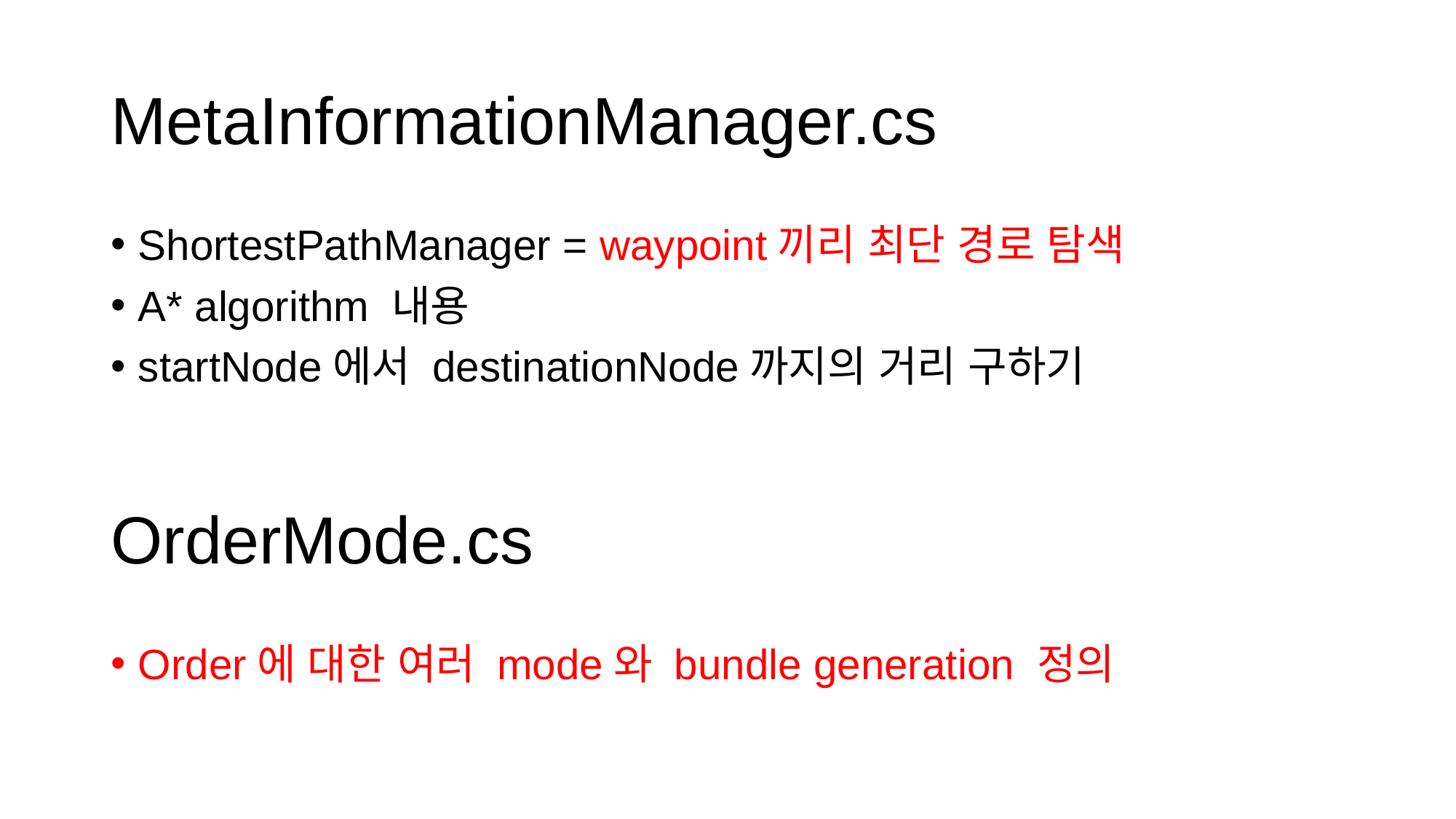

# MetaInformationManager.cs
ShortestPathManager = waypoint끼리 최단 경로 탐색
A* algorithm 내용
startNode에서 destinationNode까지의 거리 구하기
OrderMode.cs
Order에 대한 여러 mode와 bundle generation 정의